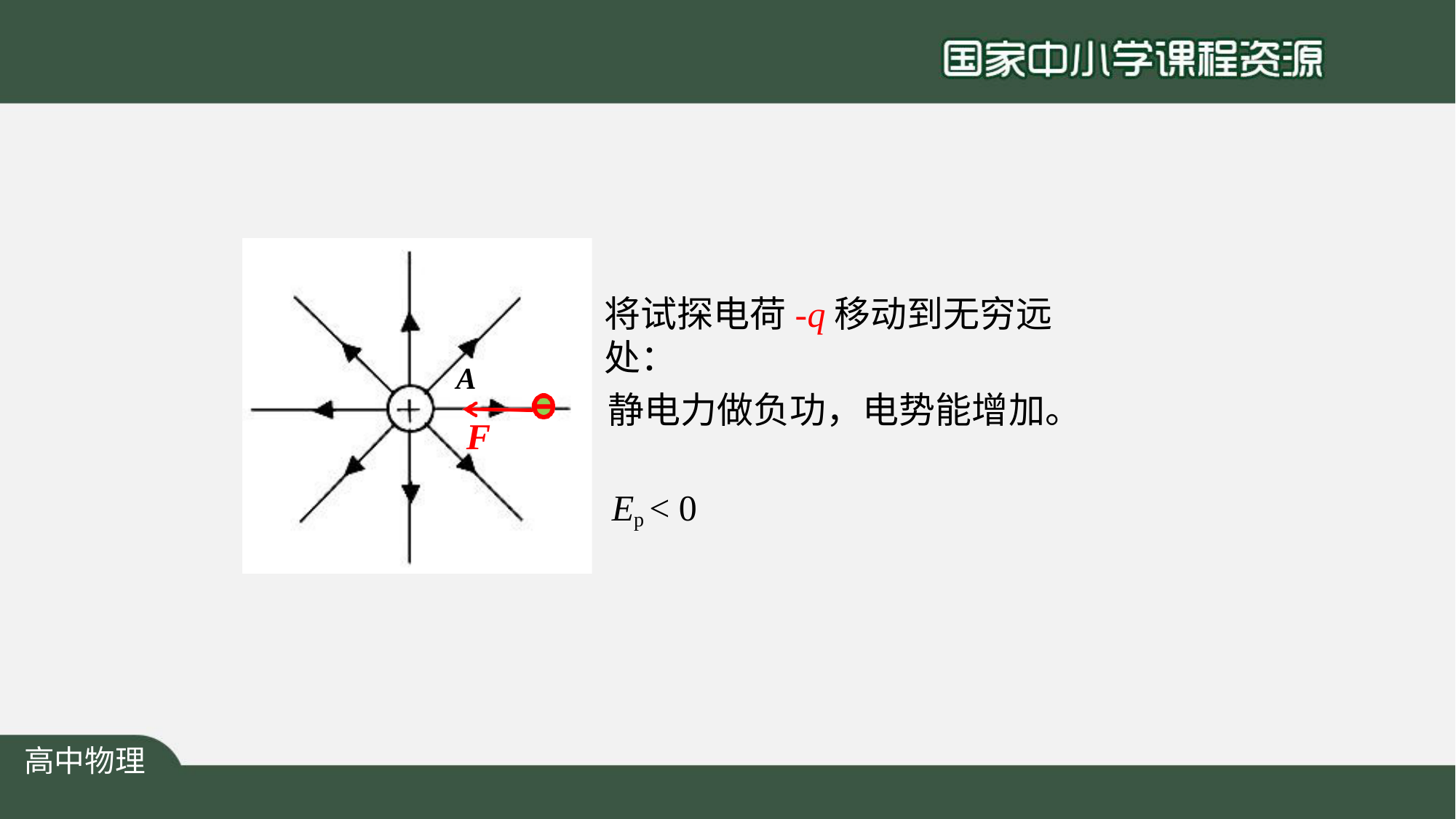

# 将试探电荷-q移动到无穷远处：
A
F
静电力做负功，电势能增加。

Ep < 0
高中物理